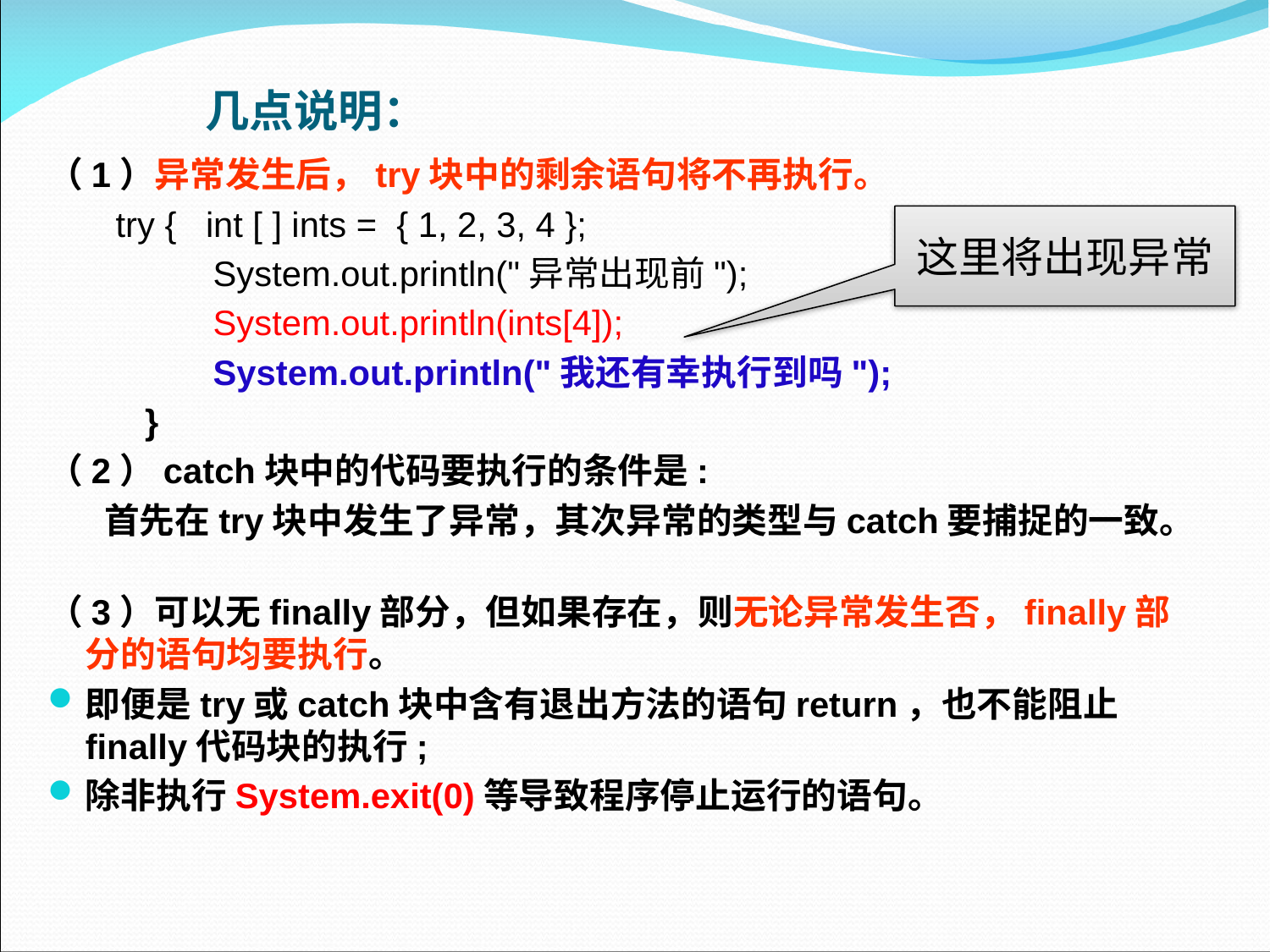

# 几点说明：
（1）异常发生后，try块中的剩余语句将不再执行。
       try {   int [ ] ints =  { 1, 2, 3, 4 };
                 System.out.println("异常出现前");
                 System.out.println(ints[4]);
                 System.out.println("我还有幸执行到吗");
          }
（2）catch块中的代码要执行的条件是:
      首先在try块中发生了异常，其次异常的类型与catch要捕捉的一致。
（3）可以无finally部分，但如果存在，则无论异常发生否，finally部分的语句均要执行。
即便是try或catch块中含有退出方法的语句return，也不能阻止finally代码块的执行;
除非执行System.exit(0)等导致程序停止运行的语句。
这里将出现异常